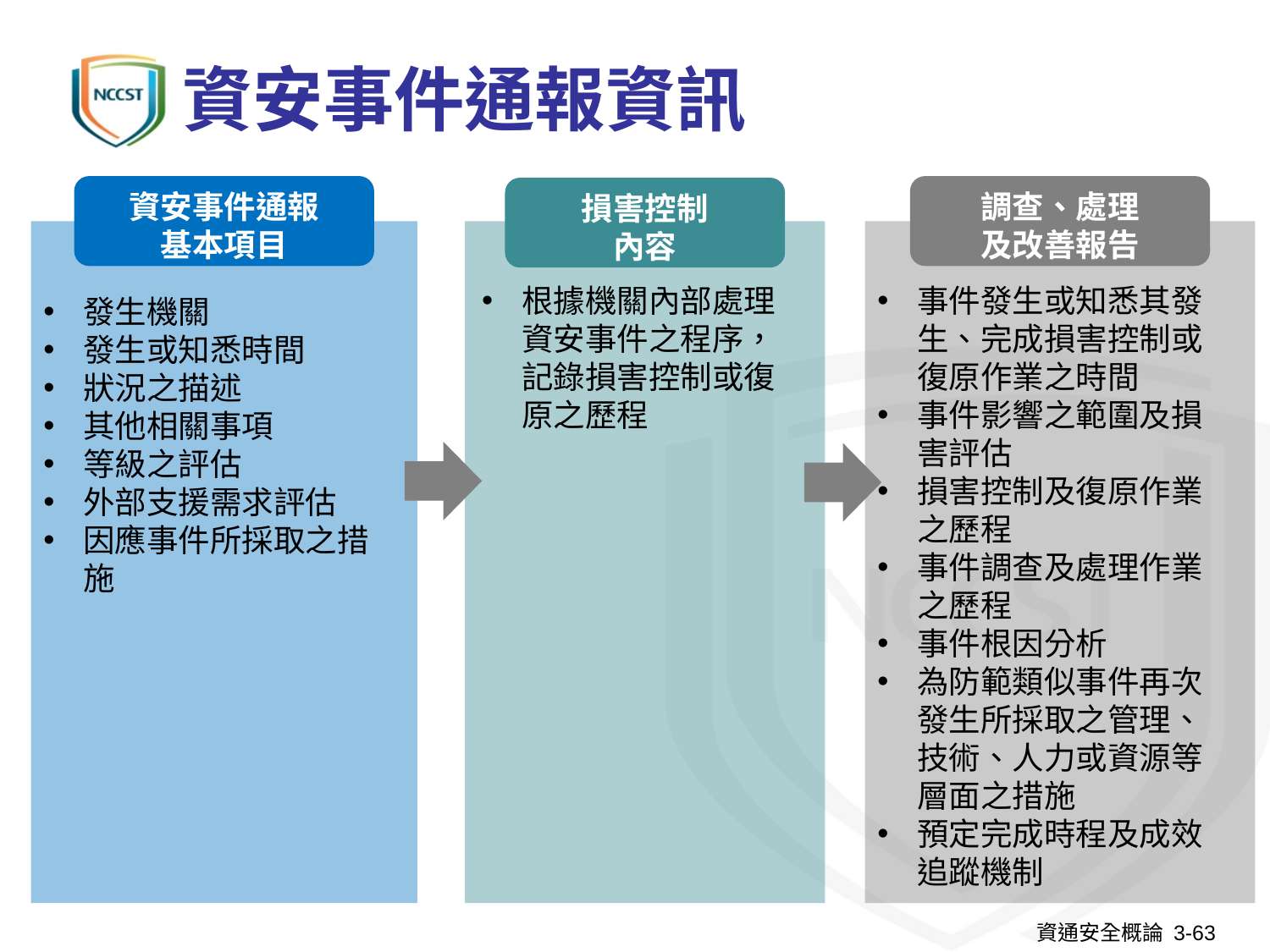

# 資安事件通報資訊
資安事件通報
基本項目
調查、處理
及改善報告
損害控制
內容

根據機關內部處理資安事件之程序，記錄損害控制或復原之歷程
事件發生或知悉其發生、完成損害控制或復原作業之時間
事件影響之範圍及損害評估
損害控制及復原作業之歷程
事件調查及處理作業之歷程
事件根因分析
為防範類似事件再次發生所採取之管理、技術、人力或資源等層面之措施
預定完成時程及成效追蹤機制
發生機關
發生或知悉時間
狀況之描述
其他相關事項
等級之評估
外部支援需求評估
因應事件所採取之措施